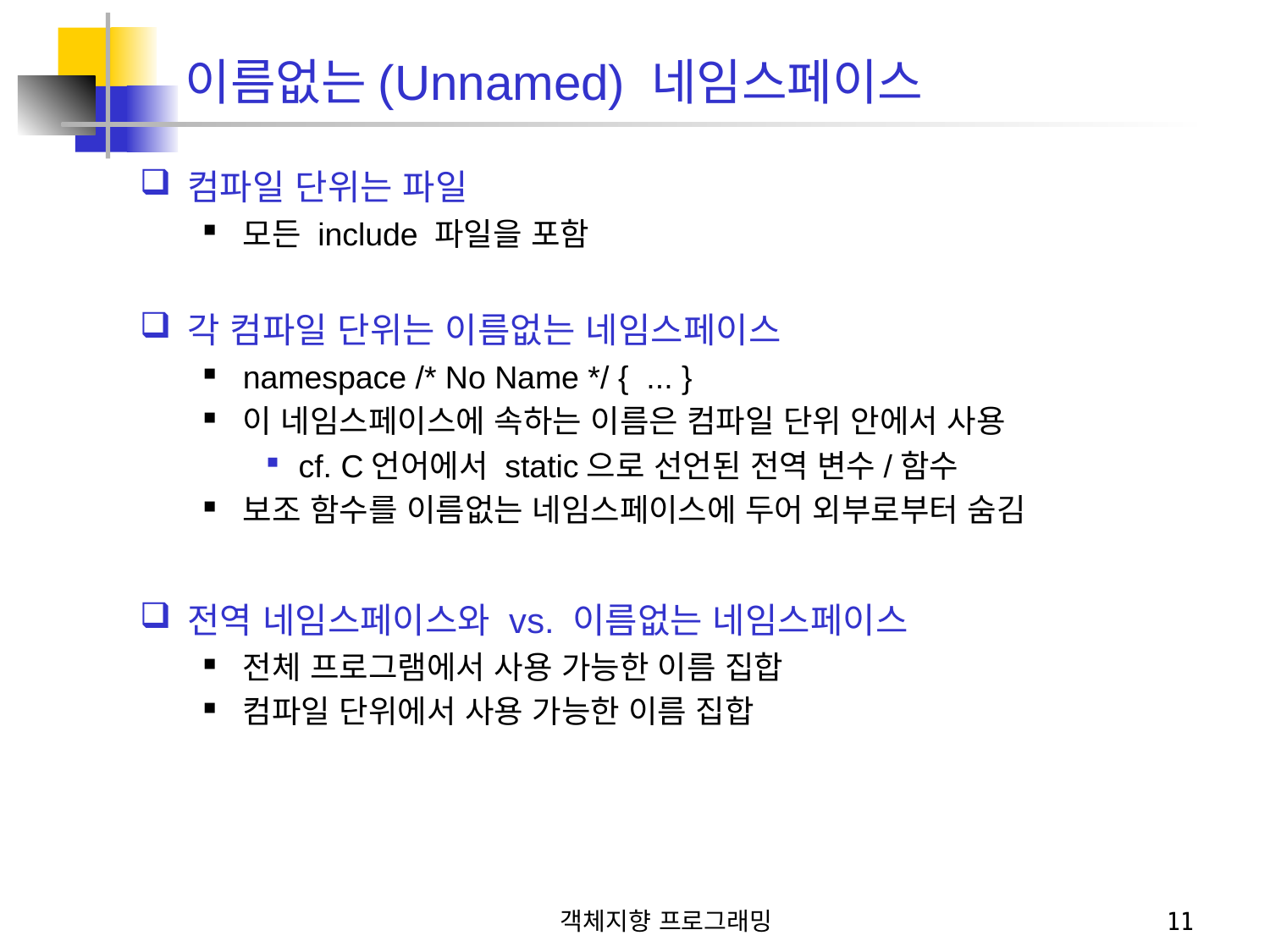

이름없는(Unnamed) 네임스페이스
컴파일 단위는 파일
모든 include 파일을 포함

각 컴파일 단위는 이름없는 네임스페이스
namespace /* No Name */ {  ... }
이 네임스페이스에 속하는 이름은 컴파일 단위 안에서 사용
cf. C언어에서 static으로 선언된 전역 변수/함수
보조 함수를 이름없는 네임스페이스에 두어 외부로부터 숨김

전역 네임스페이스와 vs. 이름없는 네임스페이스
전체 프로그램에서 사용 가능한 이름 집합
컴파일 단위에서 사용 가능한 이름 집합

객체지향 프로그래밍
11